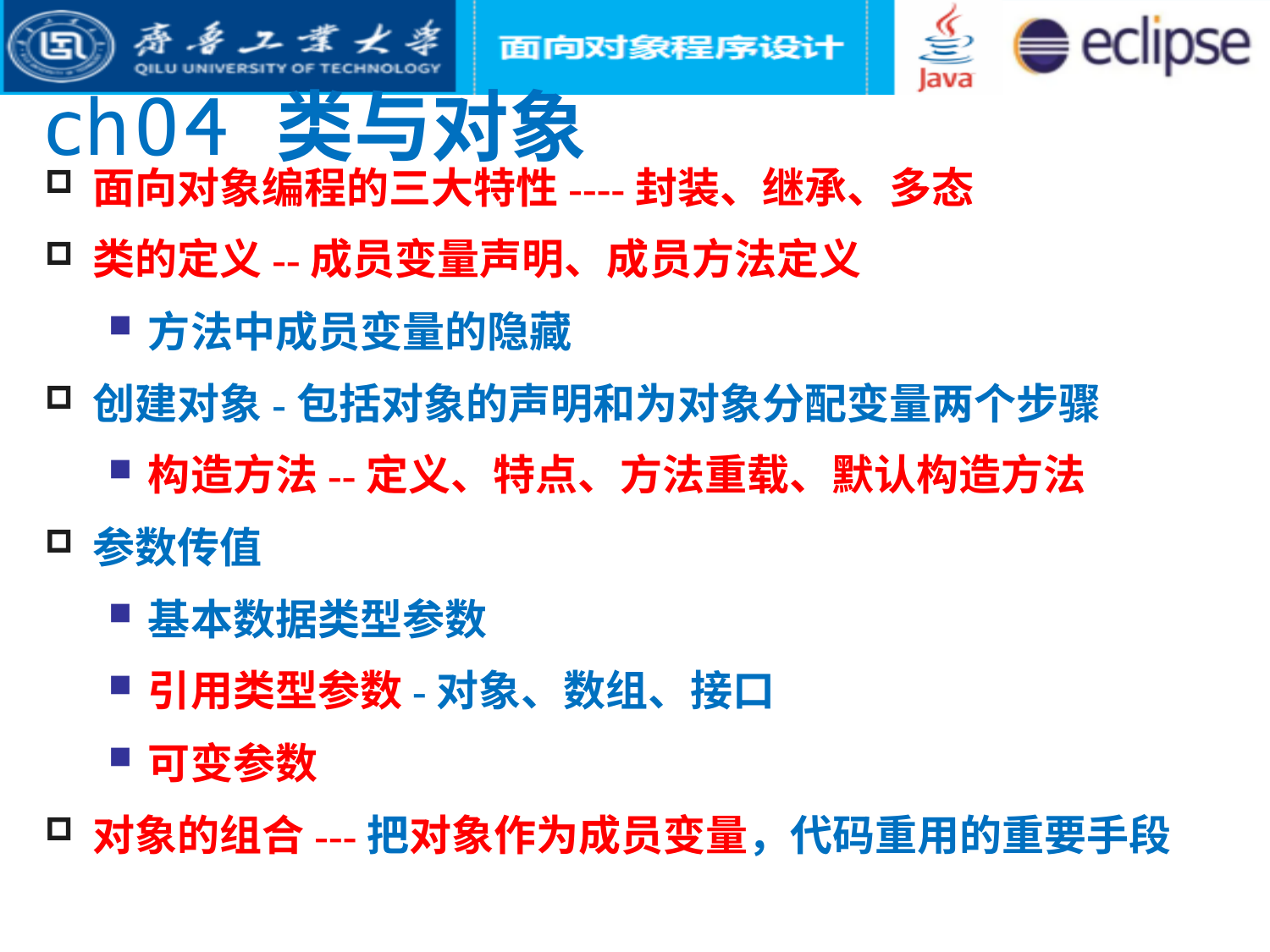

# ch04 类与对象
面向对象编程的三大特性----封装、继承、多态
类的定义--成员变量声明、成员方法定义
方法中成员变量的隐藏
创建对象-包括对象的声明和为对象分配变量两个步骤
构造方法--定义、特点、方法重载、默认构造方法
参数传值
基本数据类型参数
引用类型参数-对象、数组、接口
可变参数
对象的组合---把对象作为成员变量，代码重用的重要手段
7